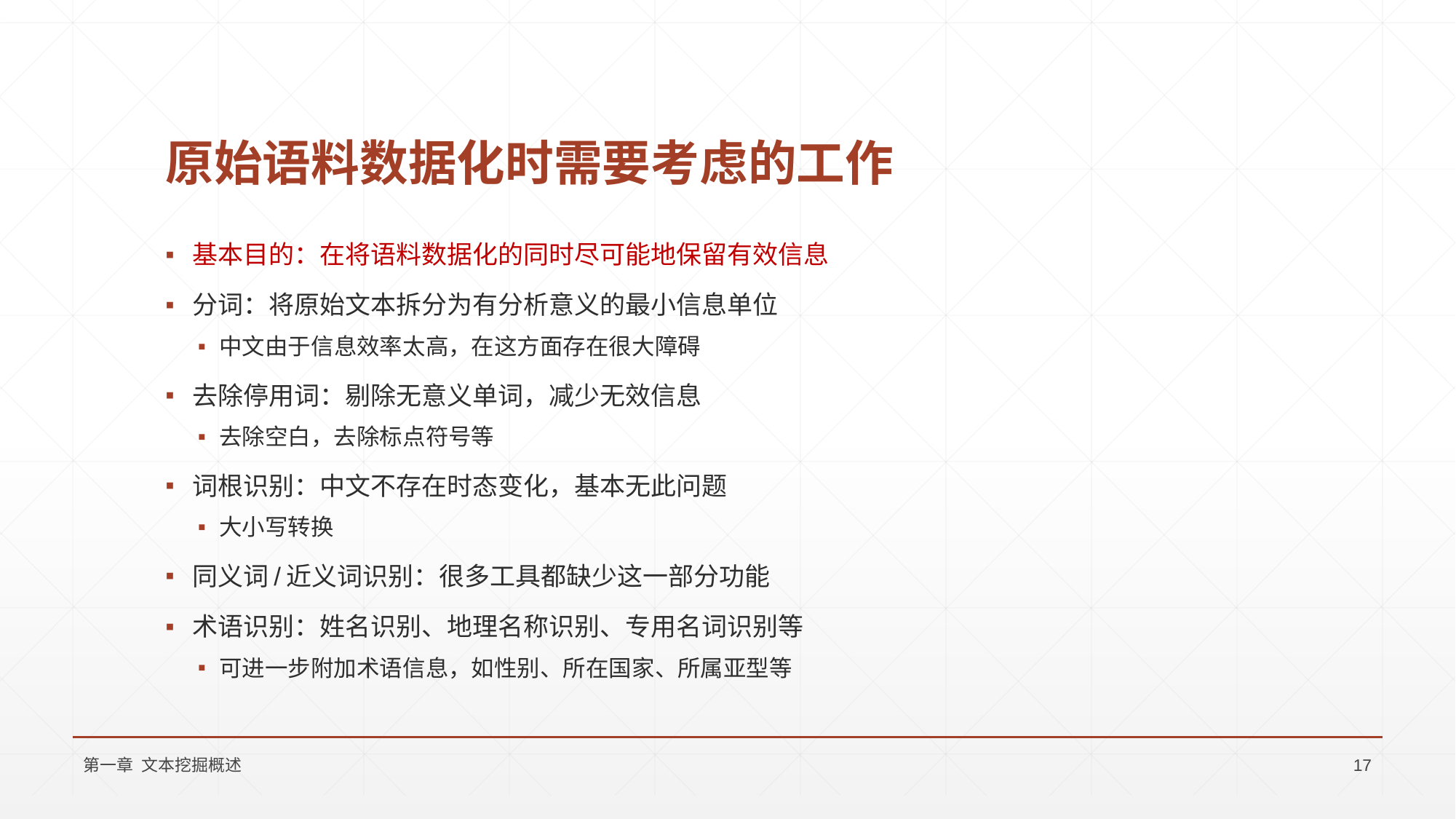

# 原始语料数据化时需要考虑的工作
基本目的：在将语料数据化的同时尽可能地保留有效信息
分词：将原始文本拆分为有分析意义的最小信息单位
中文由于信息效率太高，在这方面存在很大障碍
去除停用词：剔除无意义单词，减少无效信息
去除空白，去除标点符号等
词根识别：中文不存在时态变化，基本无此问题
大小写转换
同义词/近义词识别：很多工具都缺少这一部分功能
术语识别：姓名识别、地理名称识别、专用名词识别等
可进一步附加术语信息，如性别、所在国家、所属亚型等
第一章  文本挖掘概述
17